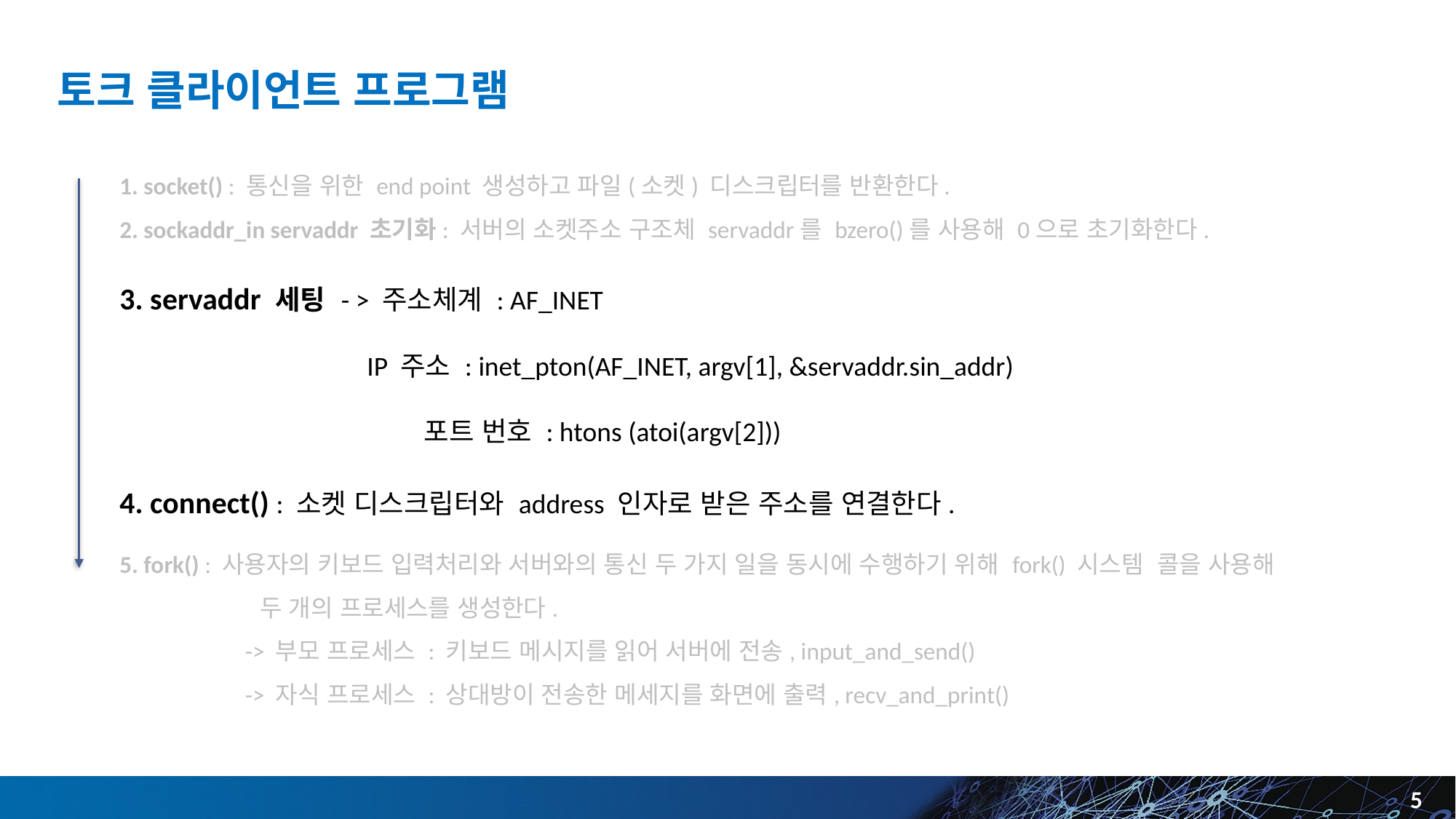

토크 클라이언트 프로그램
1. socket() : 통신을 위한 end point 생성하고 파일(소켓) 디스크립터를 반환한다.
2. sockaddr_in servaddr 초기화: 서버의 소켓주소 구조체 servaddr를 bzero()를 사용해 0으로 초기화한다.
3. servaddr 세팅 - > 주소체계 : AF_INET
                                        IP 주소 : inet_pton(AF_INET, argv[1], &servaddr.sin_addr)
                                       포트 번호 : htons (atoi(argv[2]))
4. connect() : 소켓 디스크립터와 address 인자로 받은 주소를 연결한다.
5. fork() : 사용자의 키보드 입력처리와 서버와의 통신 두 가지 일을 동시에 수행하기 위해 fork() 시스템  콜을 사용해
                    두 개의 프로세스를 생성한다.
                       -> 부모 프로세스 : 키보드 메시지를 읽어 서버에 전송, input_and_send()
                       -> 자식 프로세스 : 상대방이 전송한 메세지를 화면에 출력, recv_and_print()
5